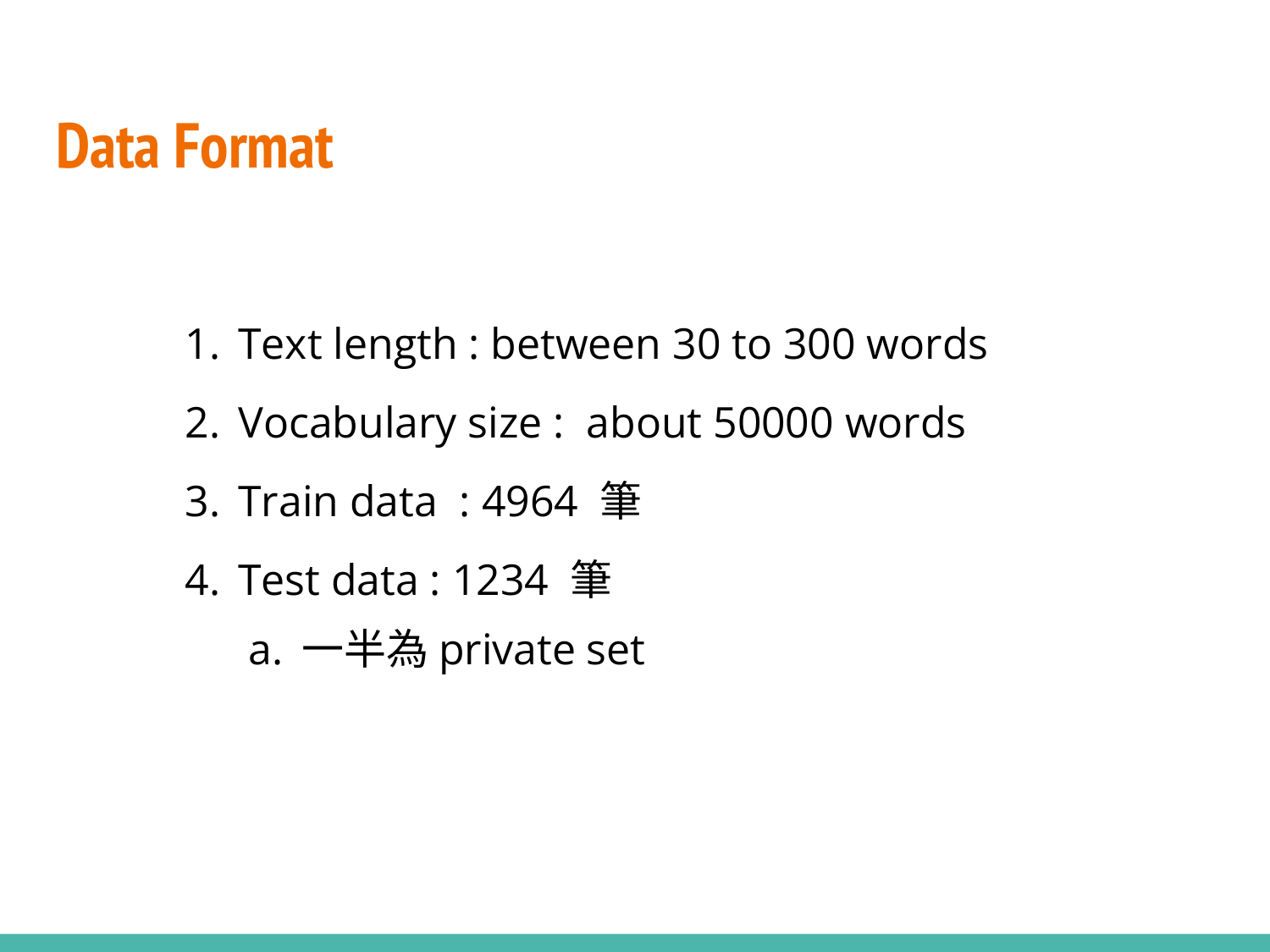

# Data Format
Text length : between 30 to 300 words
Vocabulary size :  about 50000 words
Train data  : 4964 筆
Test data : 1234 筆
一半為private set